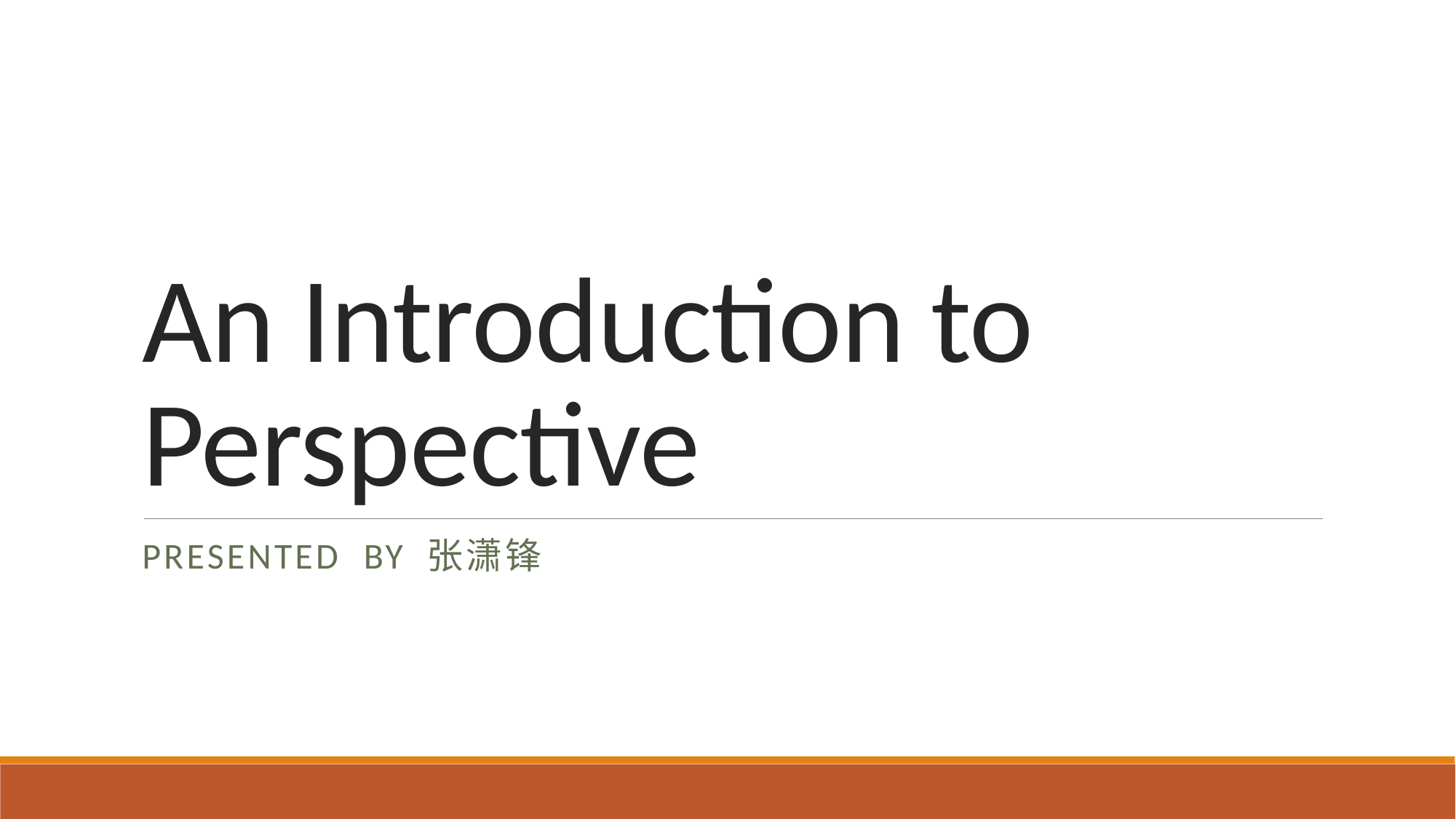

# An Introduction to Perspective
Presented  by 张潇锋